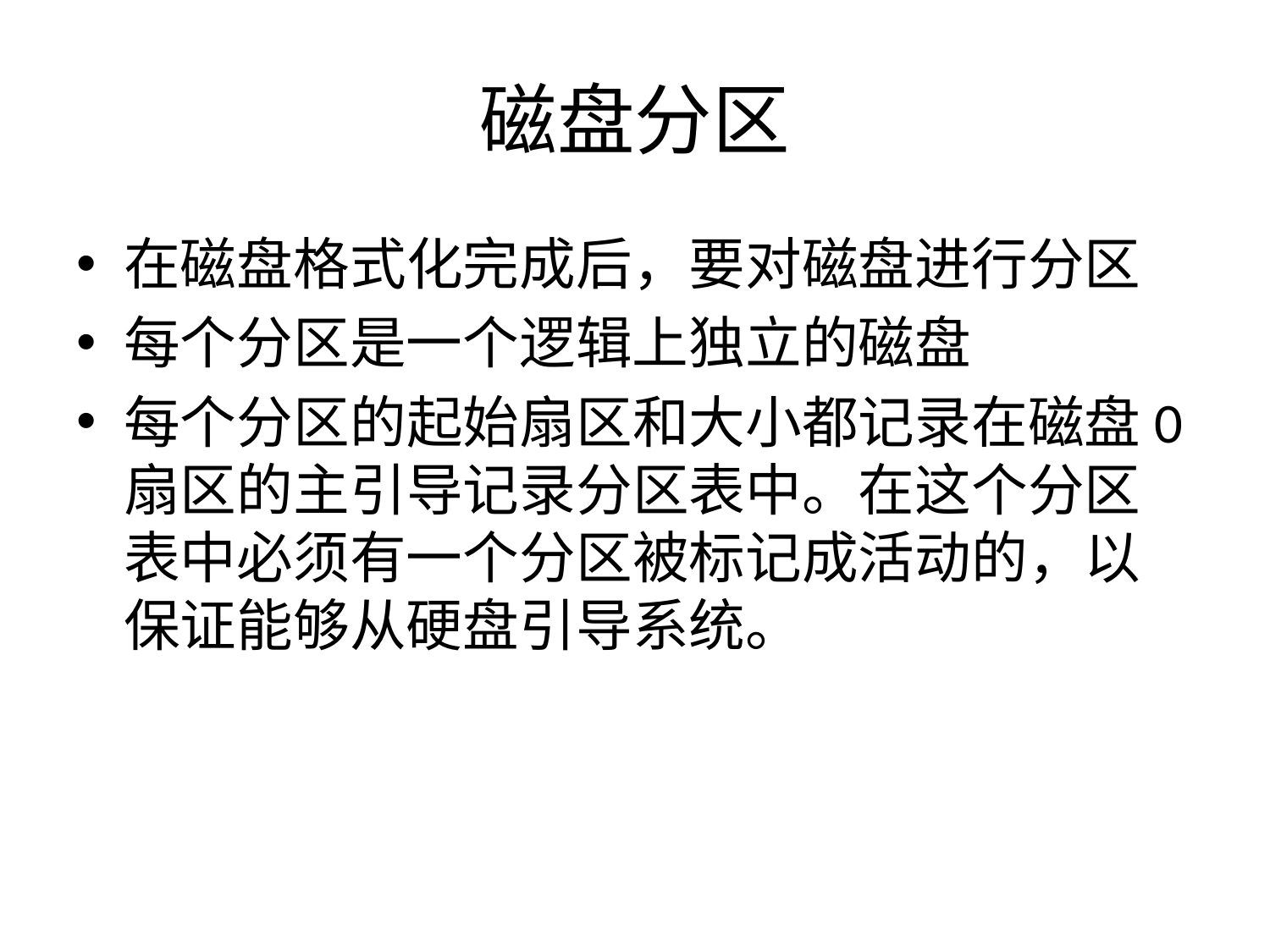

# 磁盘分区
在磁盘格式化完成后，要对磁盘进行分区
每个分区是一个逻辑上独立的磁盘
每个分区的起始扇区和大小都记录在磁盘0扇区的主引导记录分区表中。在这个分区表中必须有一个分区被标记成活动的，以保证能够从硬盘引导系统。